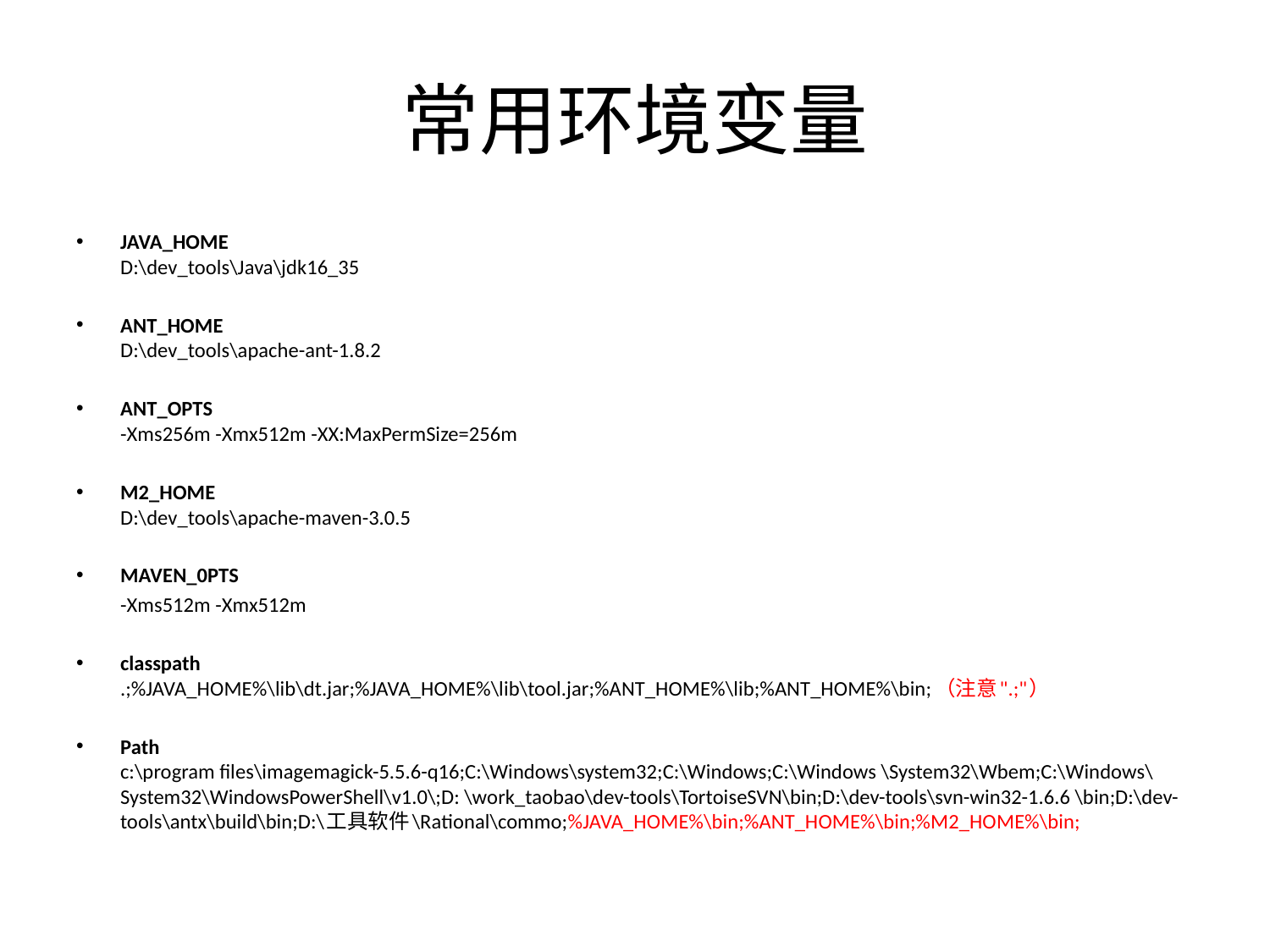

# 常用环境变量
JAVA_HOME
D:\dev_tools\Java\jdk16_35

ANT_HOME
D:\dev_tools\apache-ant-1.8.2

ANT_OPTS
-Xms256m -Xmx512m -XX:MaxPermSize=256m

M2_HOME
D:\dev_tools\apache-maven-3.0.5

MAVEN_0PTS
	-Xms512m -Xmx512m

classpath
.;%JAVA_HOME%\lib\dt.jar;%JAVA_HOME%\lib\tool.jar;%ANT_HOME%\lib;%ANT_HOME%\bin;（注意".;"）

Path
c:\program files\imagemagick-5.5.6-q16;C:\Windows\system32;C:\Windows;C:\Windows \System32\Wbem;C:\Windows\System32\WindowsPowerShell\v1.0\;D: \work_taobao\dev-tools\TortoiseSVN\bin;D:\dev-tools\svn-win32-1.6.6 \bin;D:\dev-tools\antx\build\bin;D:\工具软件\Rational\commo;%JAVA_HOME%\bin;%ANT_HOME%\bin;%M2_HOME%\bin;